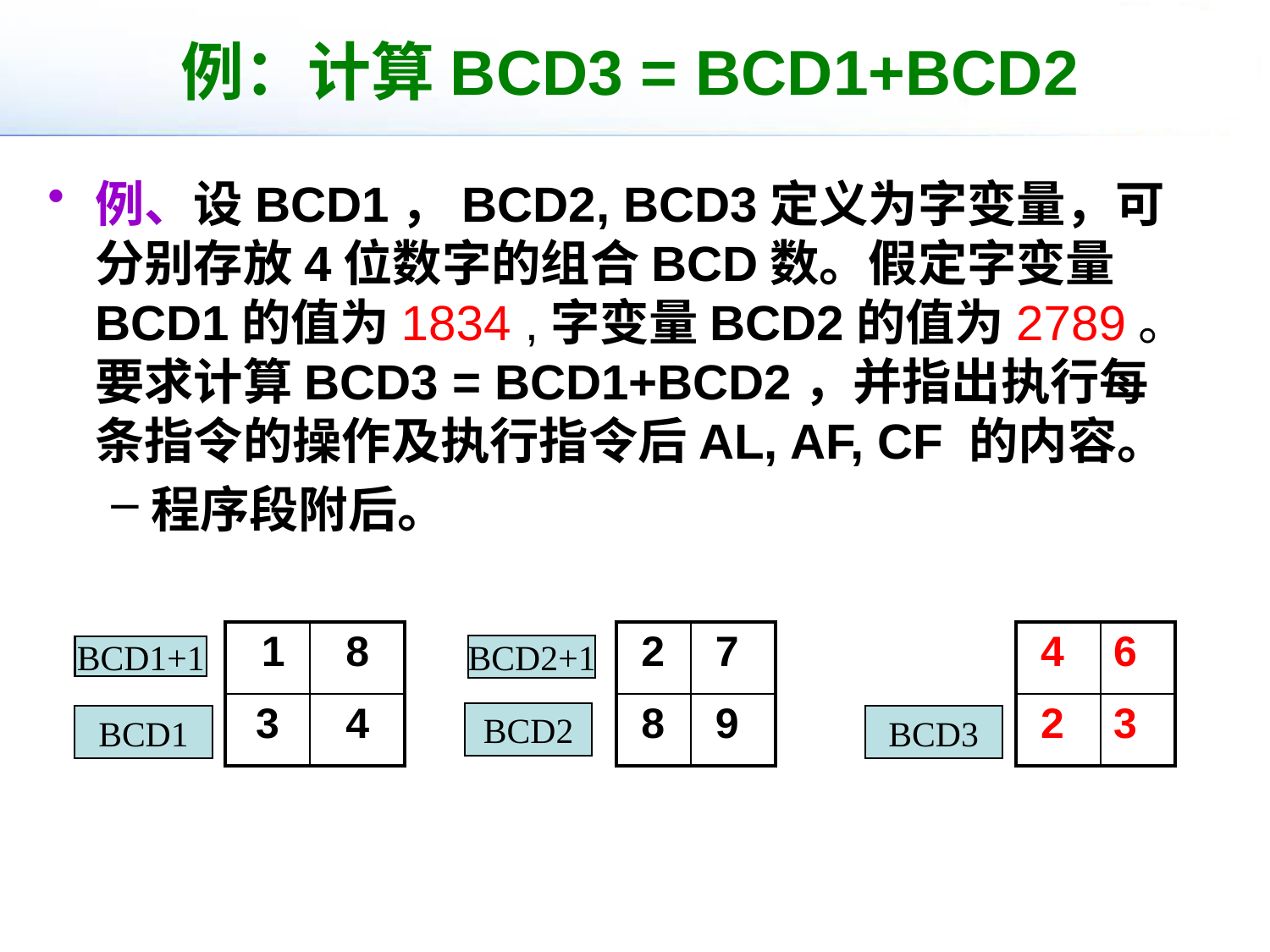

# 例：计算BCD3 = BCD1+BCD2
例、设BCD1，BCD2, BCD3定义为字变量，可分别存放4位数字的组合BCD数。假定字变量BCD1的值为1834 ,字变量BCD2的值为2789。要求计算BCD3 = BCD1+BCD2，并指出执行每条指令的操作及执行指令后AL, AF, CF 的内容。
程序段附后。
| 1 | 8 |
| --- | --- |
| 3 | 4 |
| 2 | 7 |
| --- | --- |
| 8 | 9 |
| 4 | 6 |
| --- | --- |
| 2 | 3 |
BCD2+1
BCD1+1
BCD2
BCD1
BCD3